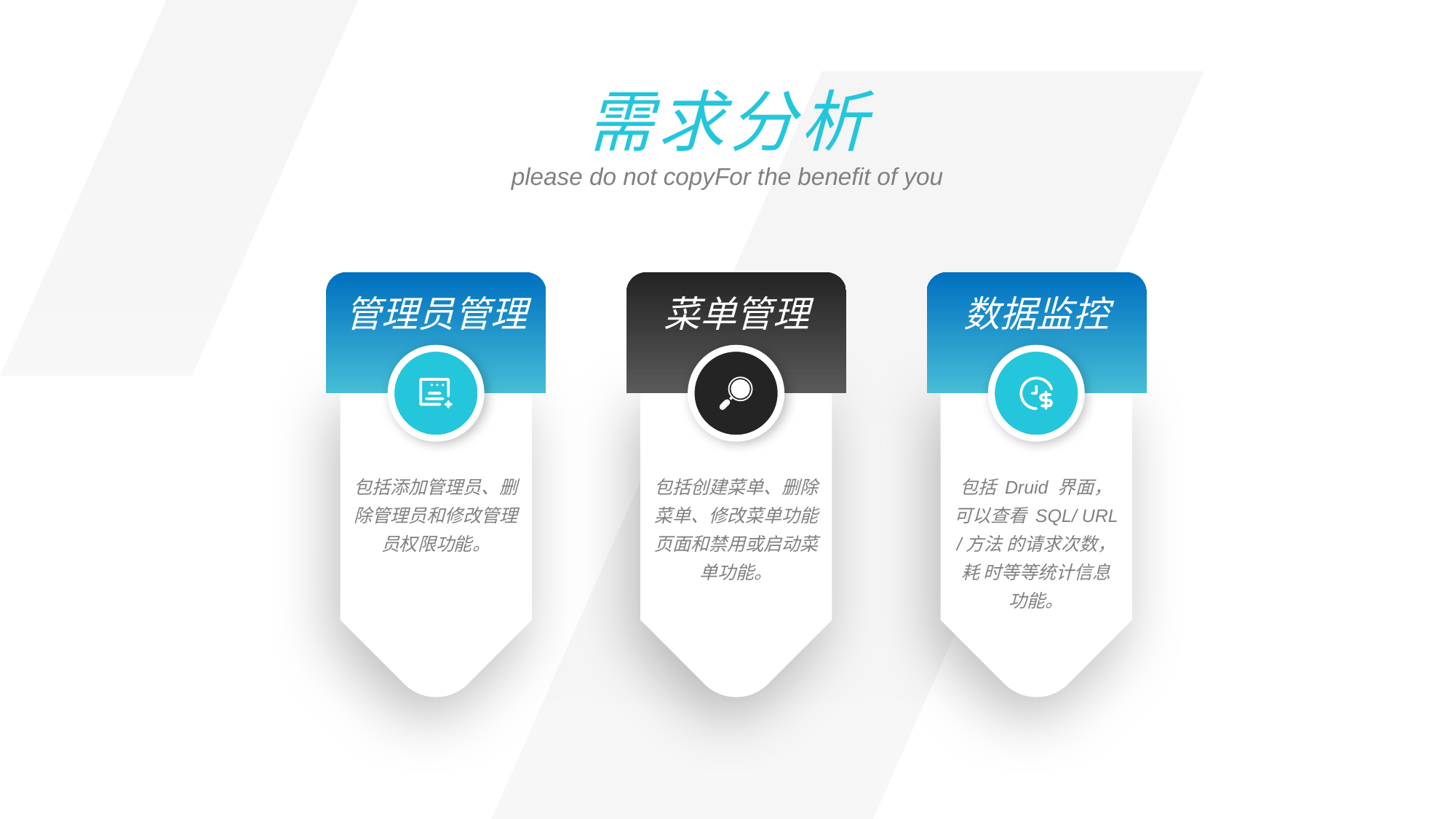

需求分析
please do not copyFor the benefit of you

管理员管理
菜单管理
数据监控

包括添加管理员、删除管理员和修改管理员权限功能。
包括创建菜单、删除菜单、修改菜单功能页面和禁用或启动菜 单功能。
包括 Druid 界面， 可以查看 SQL/ URL /方法 的请求次数，耗 时等等统计信息功能。